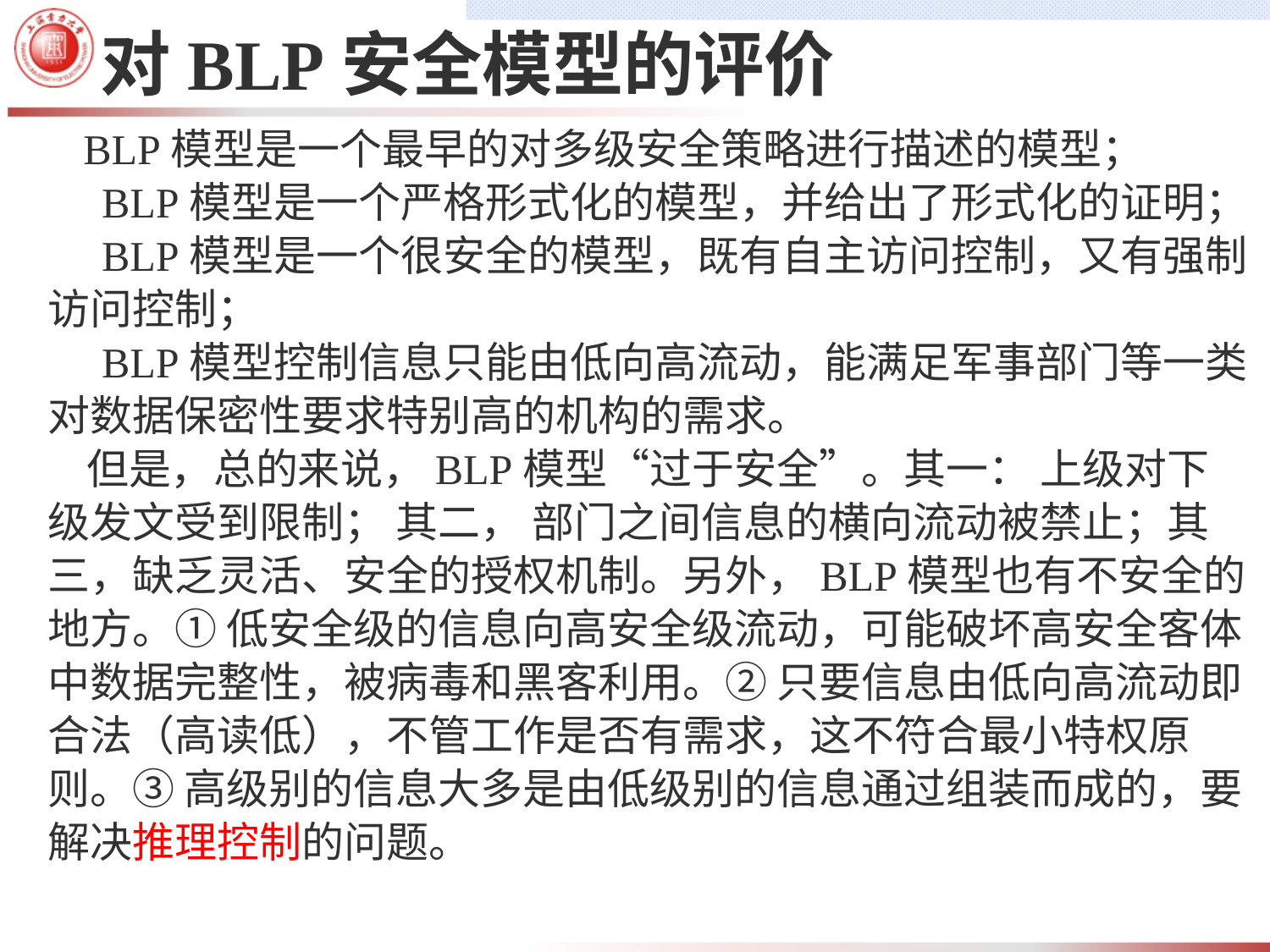

# 对BLP安全模型的评价
   BLP模型是一个最早的对多级安全策略进行描述的模型；
     BLP模型是一个严格形式化的模型，并给出了形式化的证明；
     BLP模型是一个很安全的模型，既有自主访问控制，又有强制访问控制；
     BLP模型控制信息只能由低向高流动，能满足军事部门等一类对数据保密性要求特别高的机构的需求。
   但是，总的来说，BLP模型“过于安全”。其一： 上级对下级发文受到限制； 其二， 部门之间信息的横向流动被禁止；其三，缺乏灵活、安全的授权机制。另外，BLP模型也有不安全的地方。① 低安全级的信息向高安全级流动，可能破坏高安全客体中数据完整性，被病毒和黑客利用。② 只要信息由低向高流动即合法（高读低），不管工作是否有需求，这不符合最小特权原则。③ 高级别的信息大多是由低级别的信息通过组装而成的，要解决推理控制的问题。